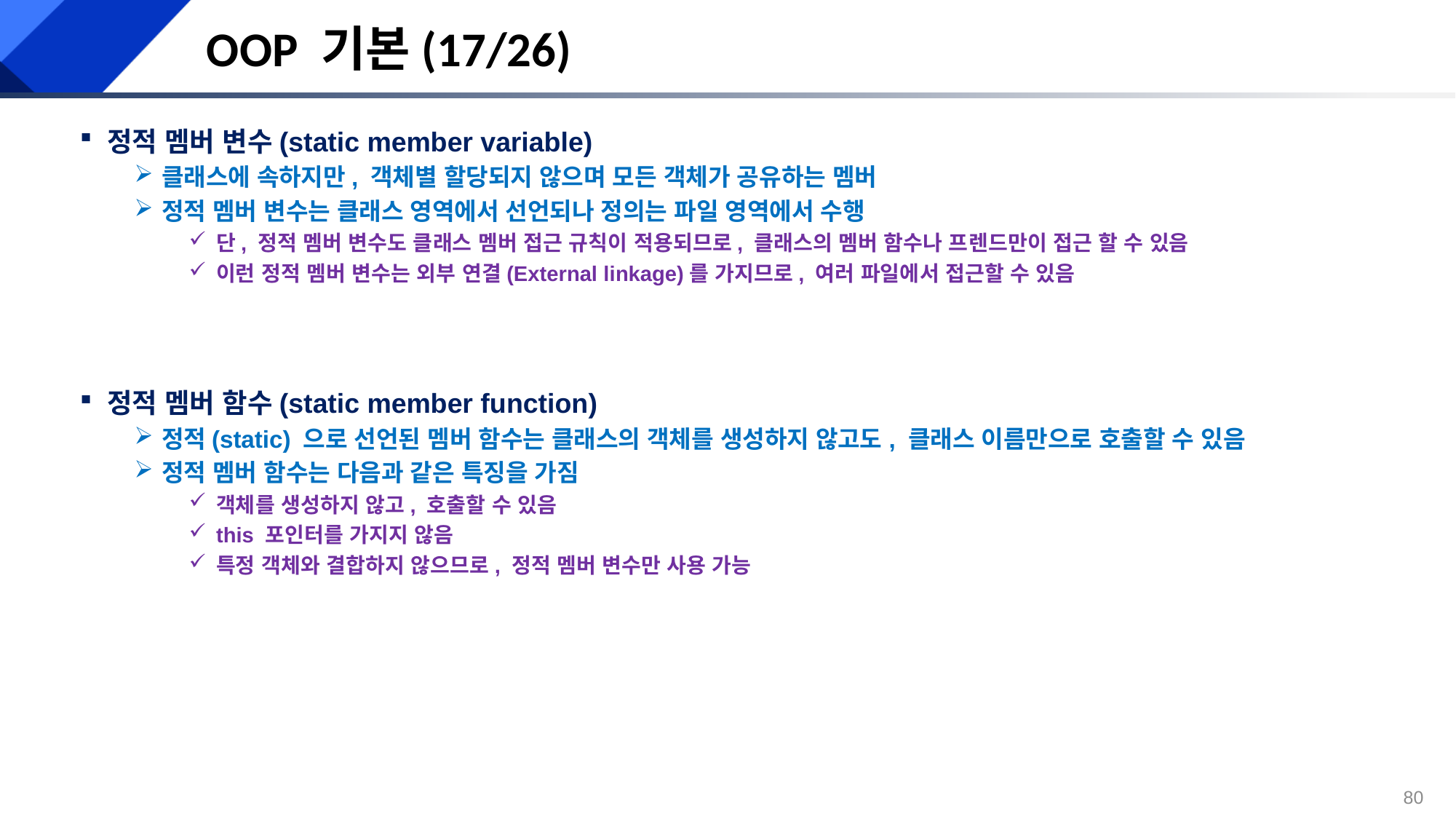

# OOP 기본(17/26)
정적 멤버 변수(static member variable)
클래스에 속하지만, 객체별 할당되지 않으며 모든 객체가 공유하는 멤버
정적 멤버 변수는 클래스 영역에서 선언되나 정의는 파일 영역에서 수행
단, 정적 멤버 변수도 클래스 멤버 접근 규칙이 적용되므로, 클래스의 멤버 함수나 프렌드만이 접근 할 수 있음
이런 정적 멤버 변수는 외부 연결(External linkage)를 가지므로, 여러 파일에서 접근할 수 있음

정적 멤버 함수(static member function)
정적(static) 으로 선언된 멤버 함수는 클래스의 객체를 생성하지 않고도, 클래스 이름만으로 호출할 수 있음
정적 멤버 함수는 다음과 같은 특징을 가짐
객체를 생성하지 않고, 호출할 수 있음
this 포인터를 가지지 않음
특정 객체와 결합하지 않으므로, 정적 멤버 변수만 사용 가능

80